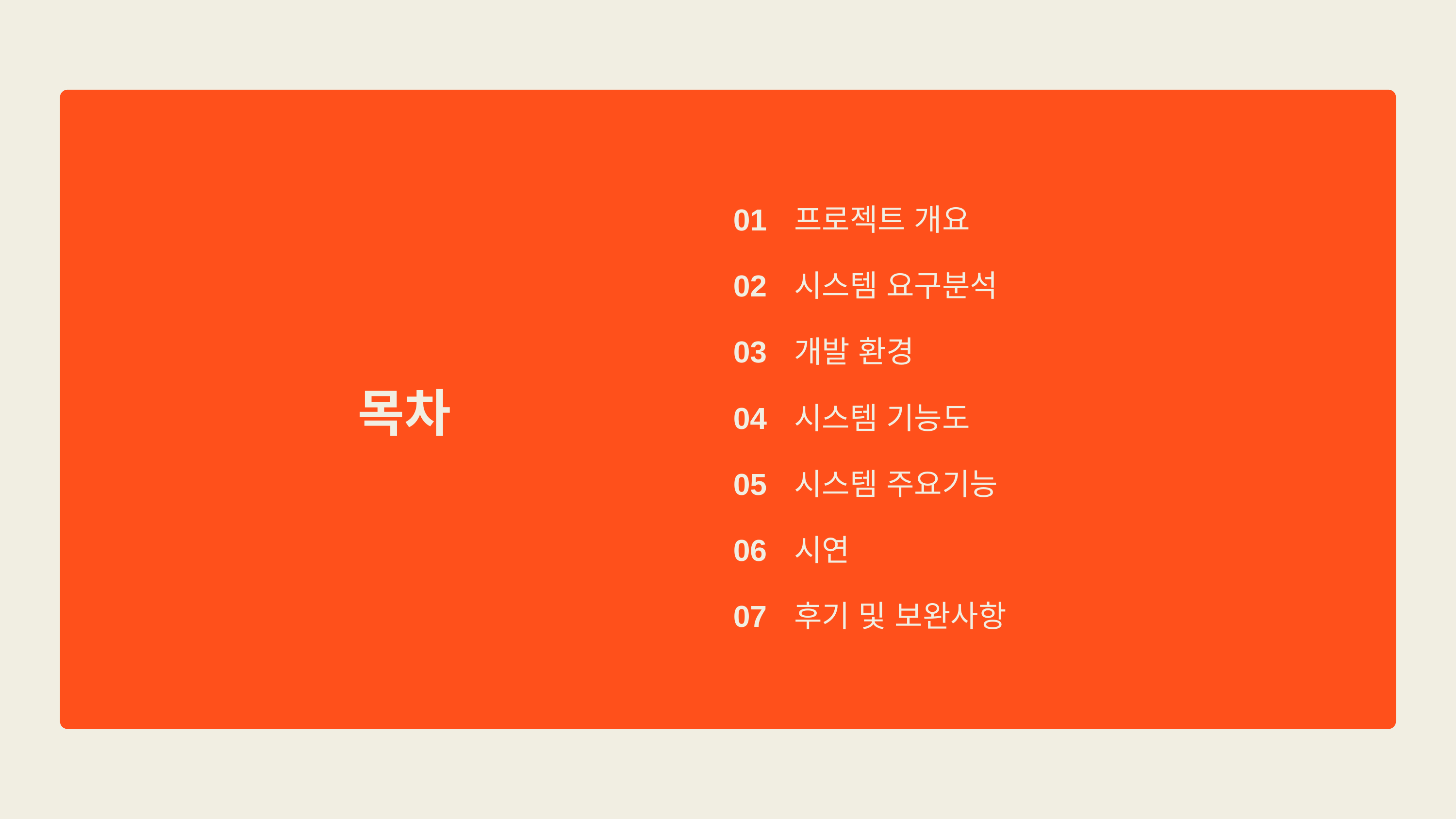

프로젝트 개요
시스템 요구분석
개발 환경
시스템 기능도
시스템 주요기능
시연
후기 및 보완사항
01
02
03
04
05
06
07
목차